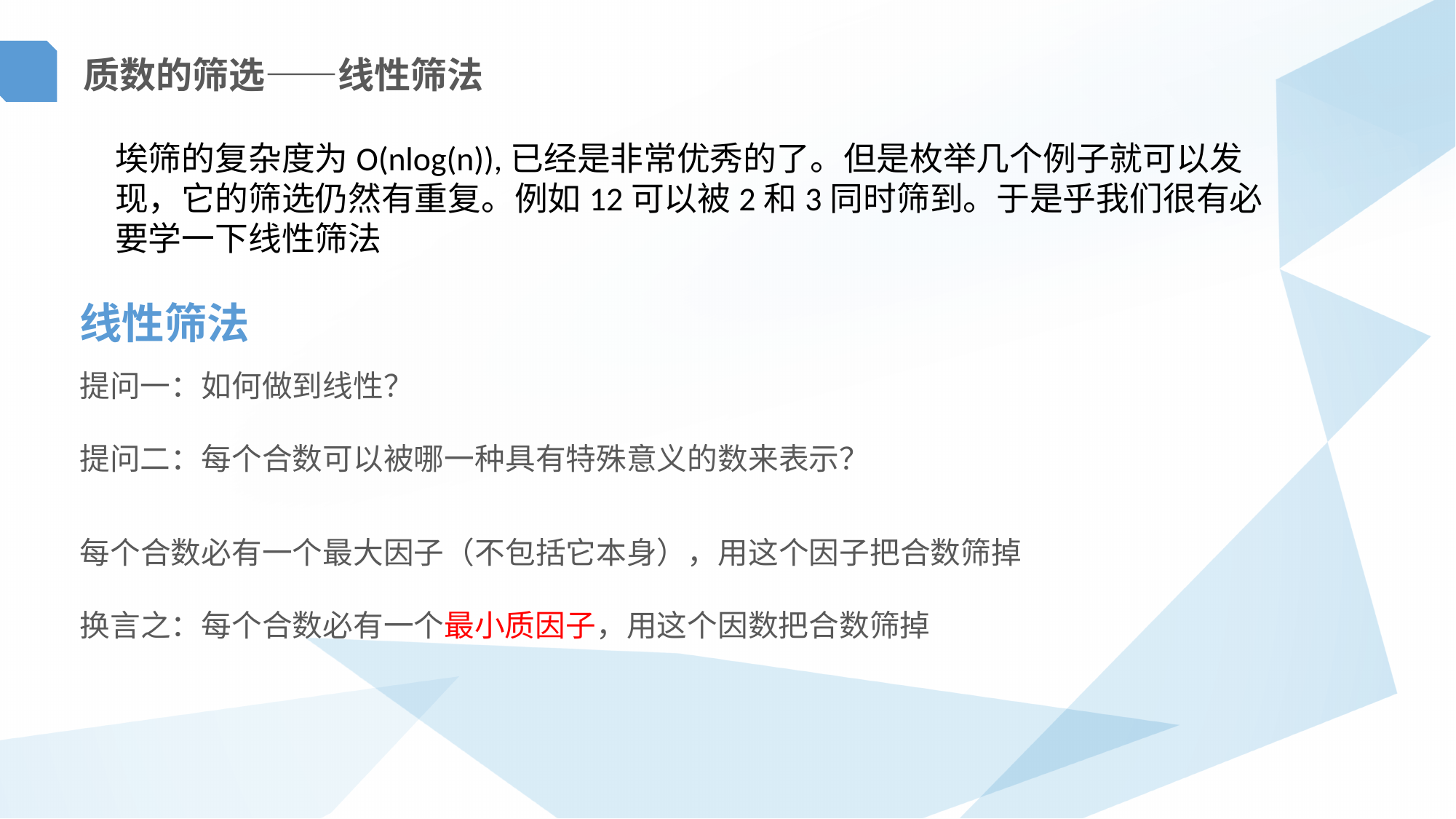

质数的筛选——线性筛法
埃筛的复杂度为O(nlog(n)),已经是非常优秀的了。但是枚举几个例子就可以发现，它的筛选仍然有重复。例如12可以被2和3同时筛到。于是乎我们很有必要学一下线性筛法
线性筛法

提问一：如何做到线性？

提问二：每个合数可以被哪一种具有特殊意义的数来表示？
每个合数必有一个最大因子（不包括它本身），用这个因子把合数筛掉

换言之：每个合数必有一个最小质因子，用这个因数把合数筛掉